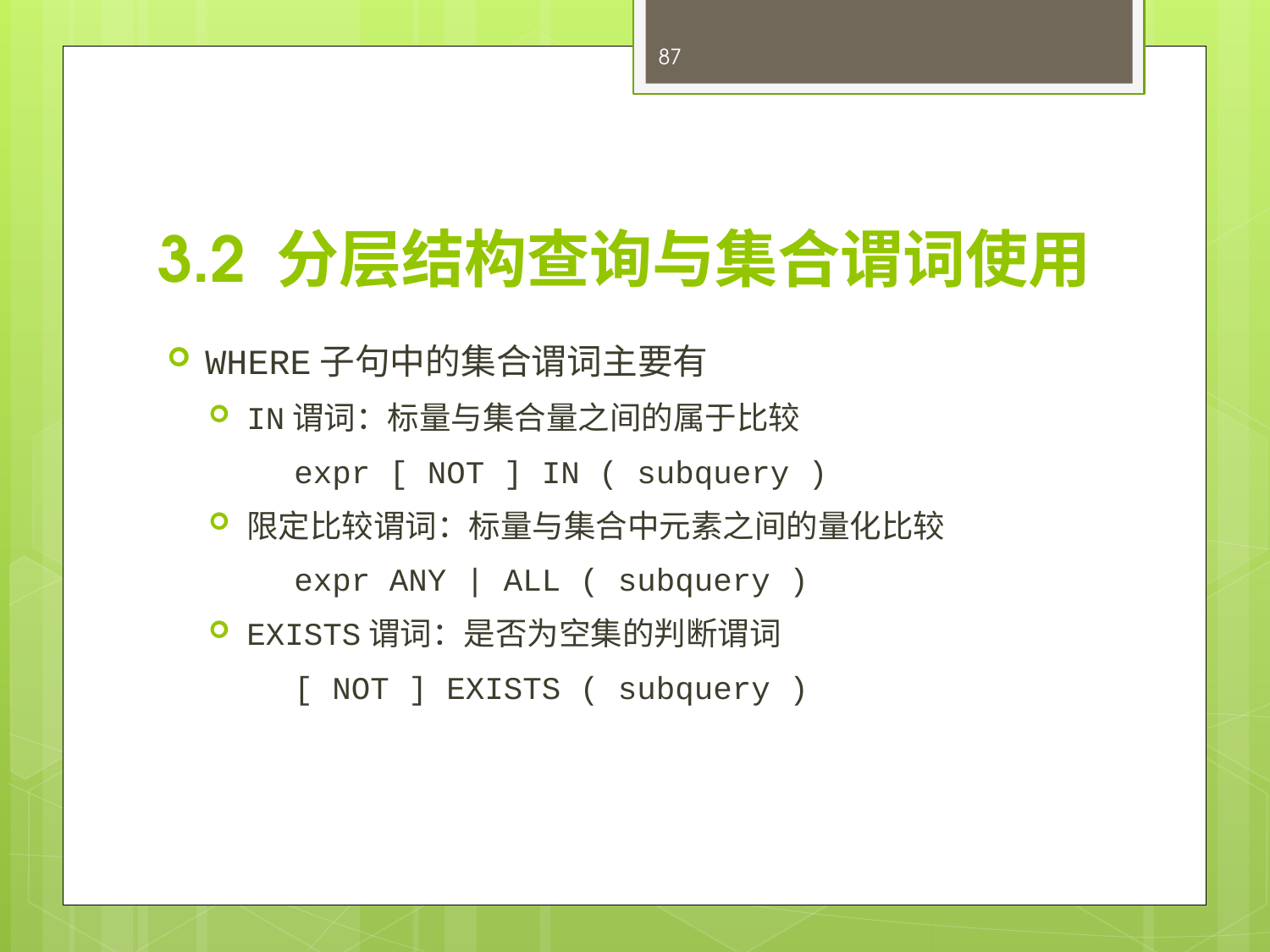

87
# 3.2 分层结构查询与集合谓词使用
WHERE子句中的集合谓词主要有
IN谓词：标量与集合量之间的属于比较
	expr [ NOT ] IN ( subquery )
限定比较谓词：标量与集合中元素之间的量化比较
	expr ANY | ALL ( subquery )
EXISTS谓词：是否为空集的判断谓词
	[ NOT ] EXISTS ( subquery )